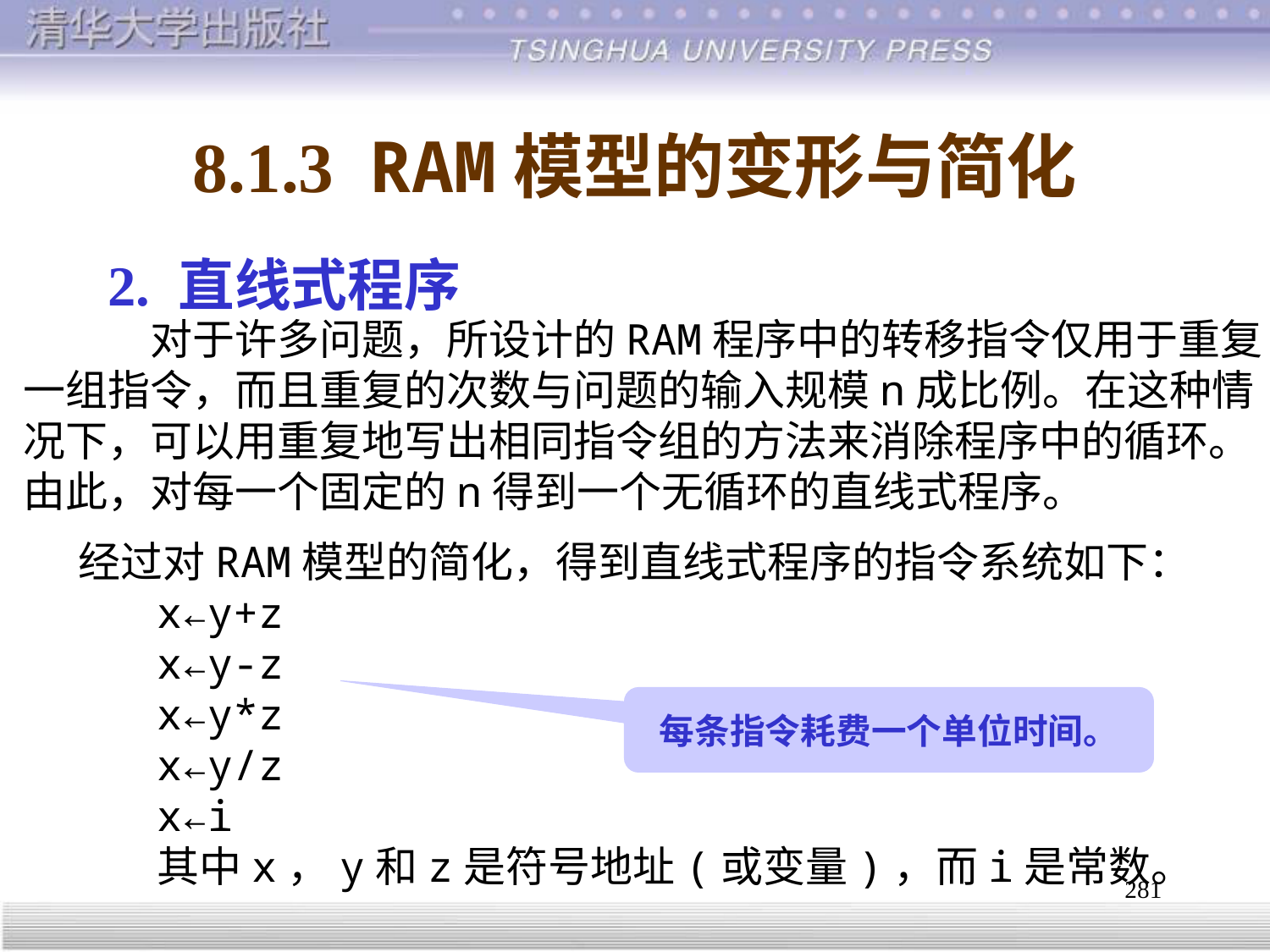

# 8.1.3  RAM模型的变形与简化

2. 直线式程序

	对于许多问题，所设计的RAM程序中的转移指令仅用于重复
一组指令，而且重复的次数与问题的输入规模n成比例。在这种情
况下，可以用重复地写出相同指令组的方法来消除程序中的循环。
由此，对每一个固定的n得到一个无循环的直线式程序。
    经过对RAM模型的简化，得到直线式程序的指令系统如下：
x←y+z
x←y-z
x←y*z
x←y/z
x←i
其中x，y和z是符号地址(或变量)，而i是常数。
每条指令耗费一个单位时间。
281